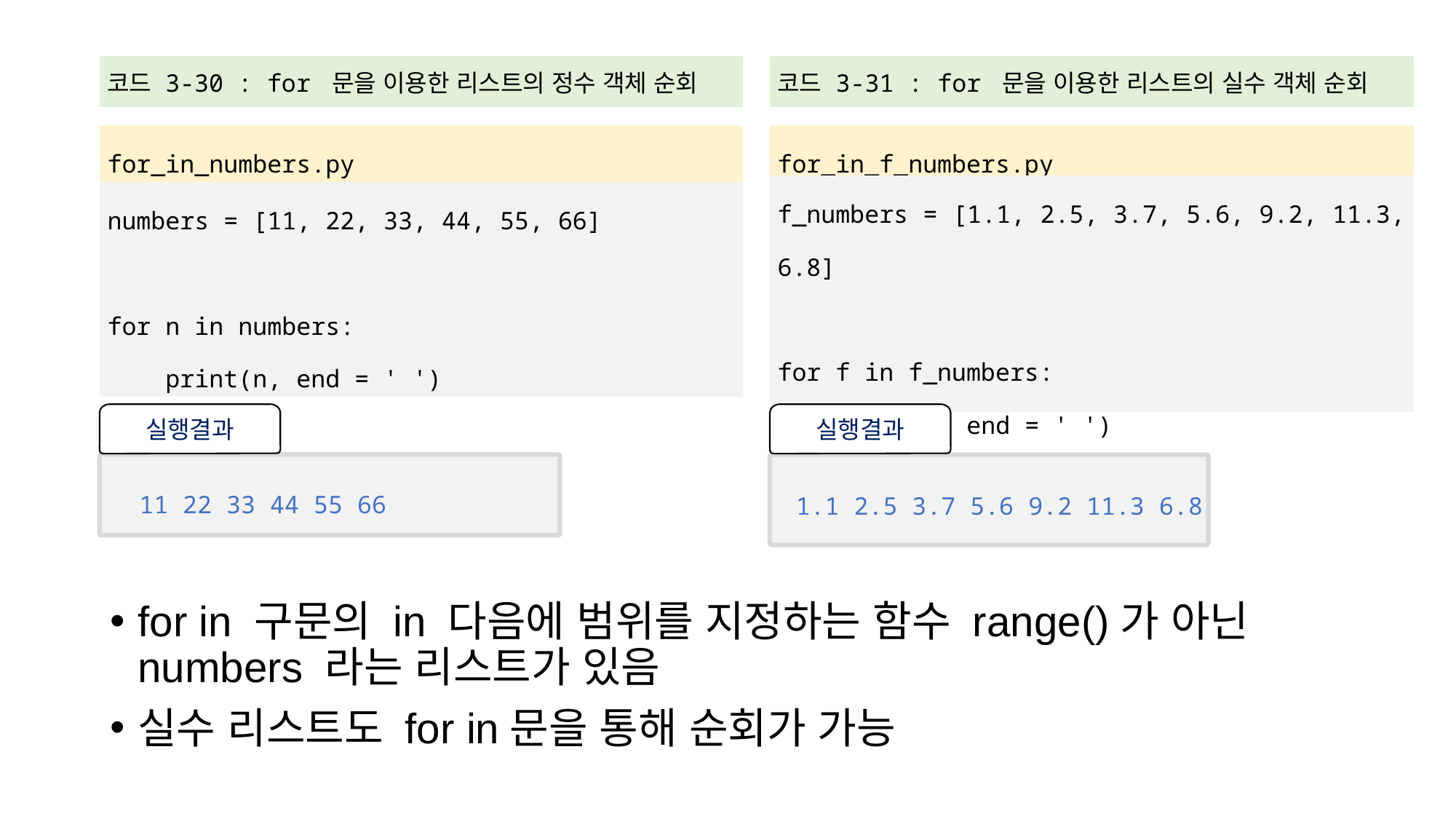

| 코드 3-30 : for 문을 이용한 리스트의 정수 객체 순회 |
| --- |
|  |
| for\_in\_numbers.py |
| numbers = [11, 22, 33, 44, 55, 66] for n in numbers: print(n, end = ' ') |
| 코드 3-31 : for 문을 이용한 리스트의 실수 객체 순회 |
| --- |
|  |
| for\_in\_f\_numbers.py |
| f\_numbers = [1.1, 2.5, 3.7, 5.6, 9.2, 11.3, 6.8] for f in f\_numbers: print(f, end = ' ') |
실행결과

11 22 33 44 55 66
실행결과

1.1 2.5 3.7 5.6 9.2 11.3 6.8
for in 구문의 in 다음에 범위를 지정하는 함수 range()가 아닌 numbers 라는 리스트가 있음
실수 리스트도 for in문을 통해 순회가 가능